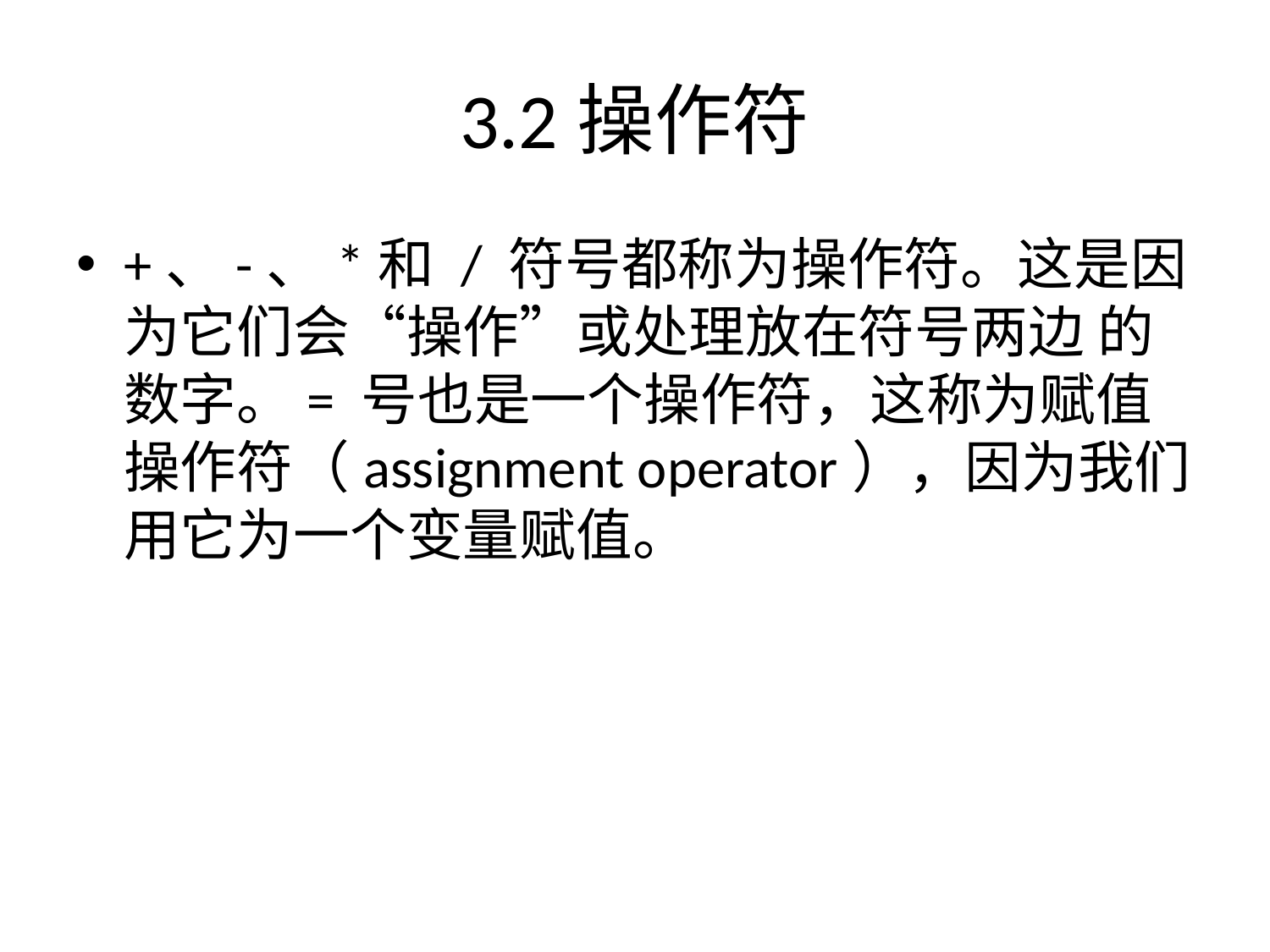

# 3.2操作符
+、-、*和 / 符号都称为操作符。这是因为它们会“操作”或处理放在符号两边 的数字。= 号也是一个操作符，这称为赋值操作符（assignment operator），因为我们 用它为一个变量赋值。